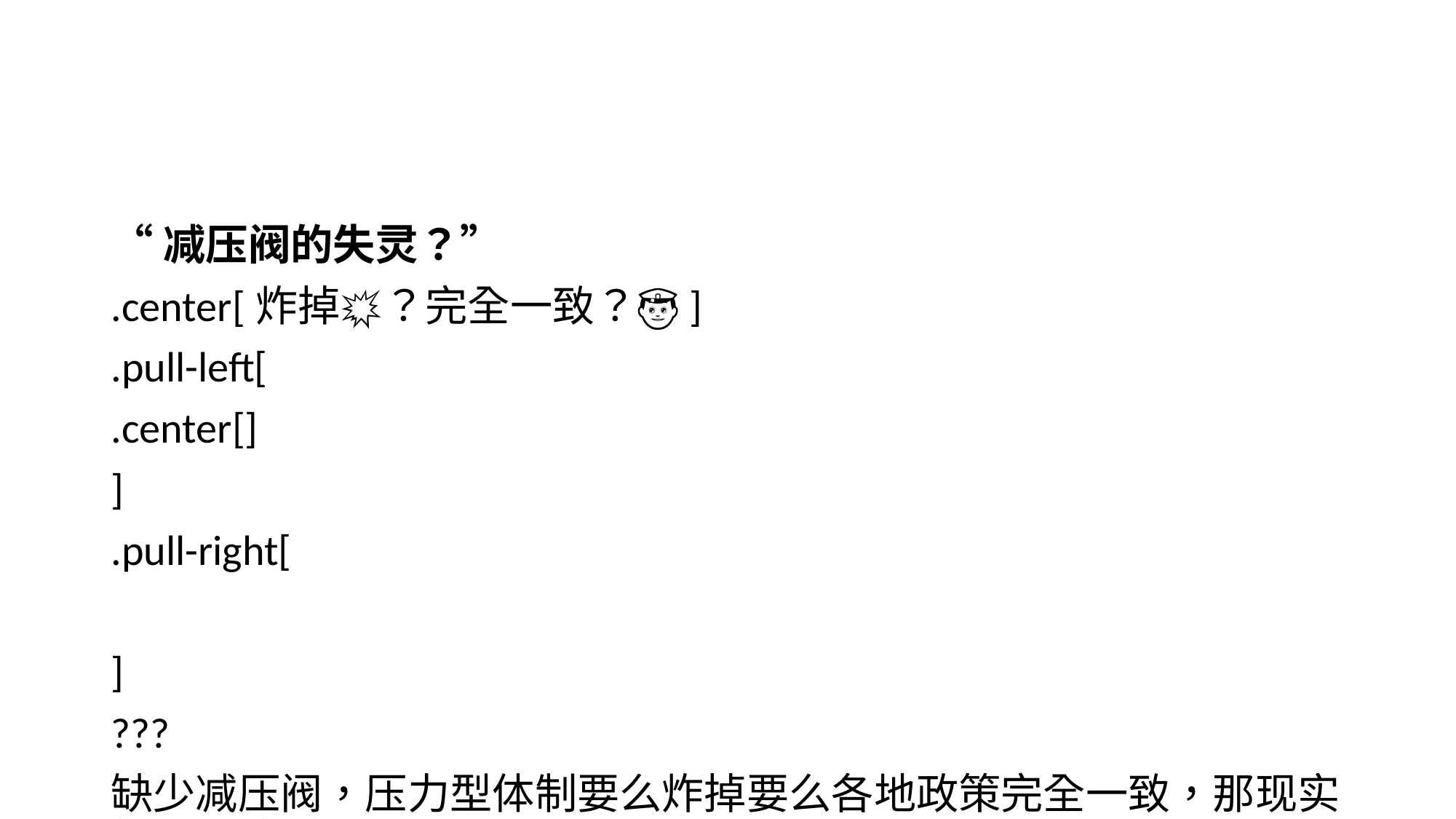

“减压阀的失灵？”
.center[炸掉💥？完全一致？👮️]
.pull-left[
.center[]
]
.pull-right[

]
???
缺少减压阀，压力型体制要么炸掉要么各地政策完全一致，那现实情况是这样么？